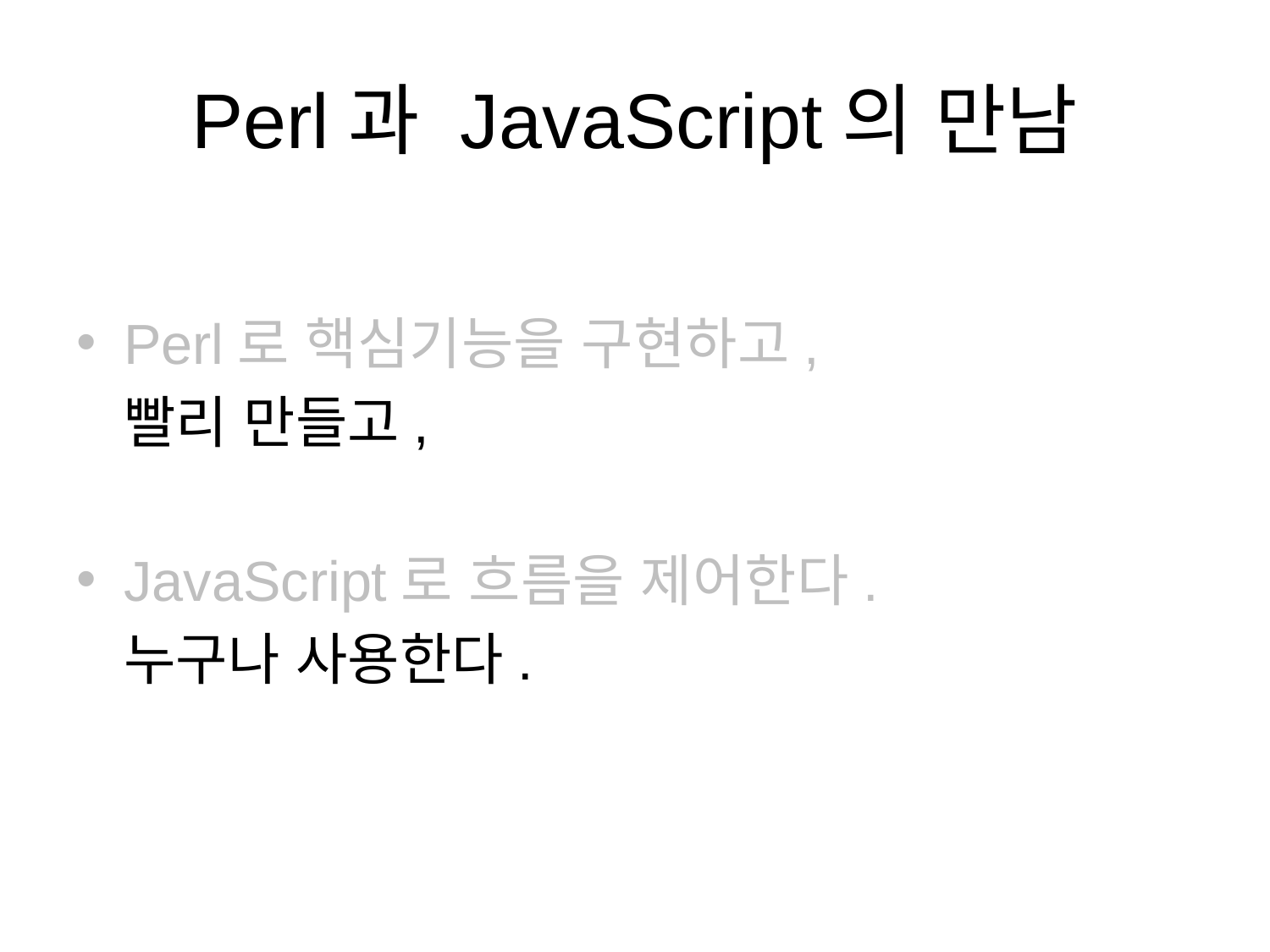

# Perl과 JavaScript의 만남

Perl로 핵심기능을 구현하고,
	빨리 만들고,

JavaScript로 흐름을 제어한다.
	누구나 사용한다.